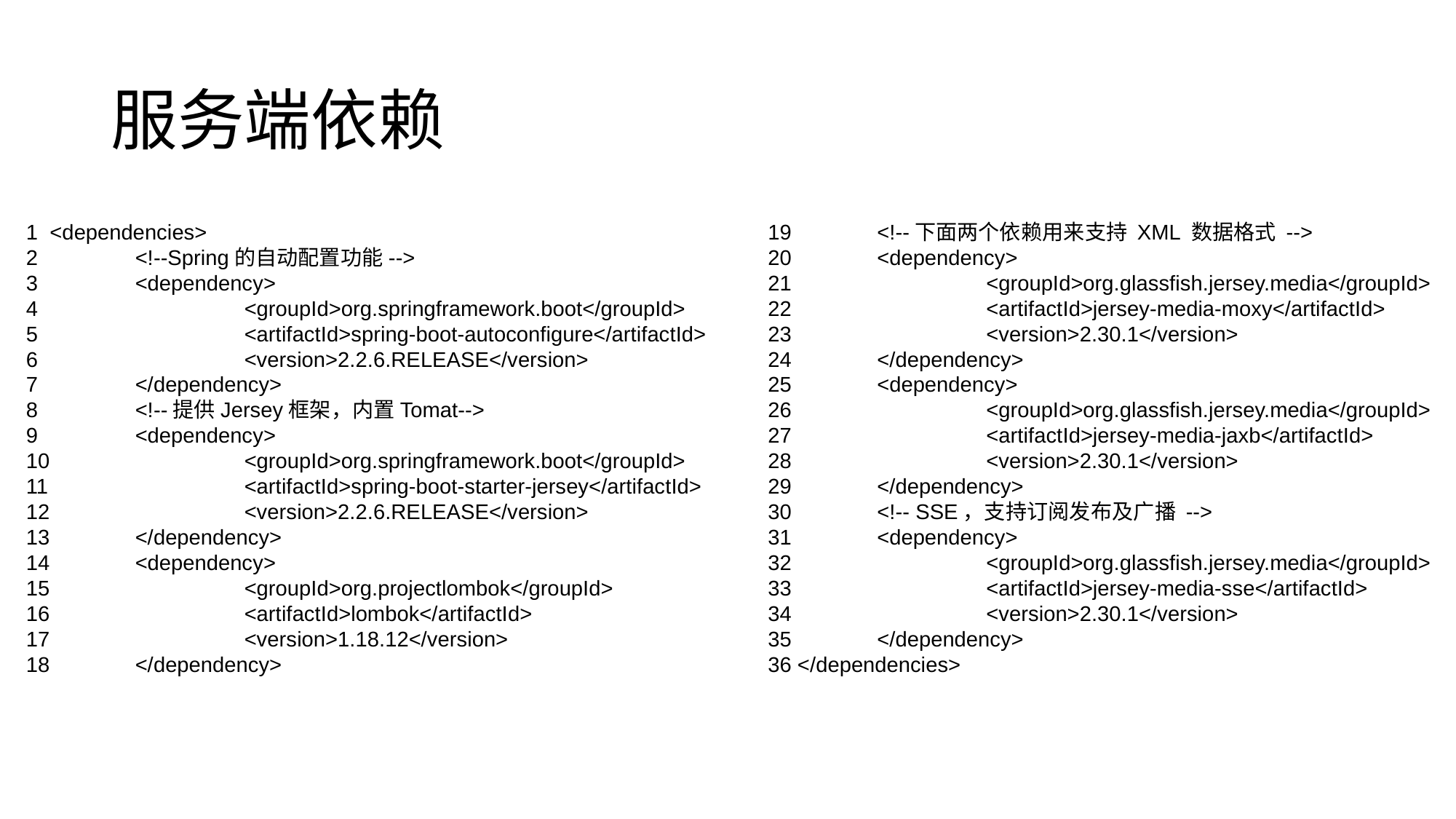

# 服务端依赖
1  <dependencies>
2  	<!--Spring的自动配置功能-->
3  	<dependency>
4  		<groupId>org.springframework.boot</groupId>
5  		<artifactId>spring-boot-autoconfigure</artifactId>
6  		<version>2.2.6.RELEASE</version>
7  	</dependency>
8  	<!--提供Jersey框架，内置Tomat-->
9  	<dependency>
10 		<groupId>org.springframework.boot</groupId>
11 		<artifactId>spring-boot-starter-jersey</artifactId>
12 		<version>2.2.6.RELEASE</version>
13 	</dependency>
14 	<dependency>
15 		<groupId>org.projectlombok</groupId>
16 		<artifactId>lombok</artifactId>
17 		<version>1.18.12</version>
18 	</dependency>
19 	<!--下面两个依赖用来支持 XML 数据格式 -->
20 	<dependency>
21 		<groupId>org.glassfish.jersey.media</groupId>
22 		<artifactId>jersey-media-moxy</artifactId>
23 		<version>2.30.1</version>
24 	</dependency>
25 	<dependency>
26 		<groupId>org.glassfish.jersey.media</groupId>
27 		<artifactId>jersey-media-jaxb</artifactId>
28 		<version>2.30.1</version>
29 	</dependency>
30 	<!-- SSE，支持订阅发布及广播 -->
31 	<dependency>
32 		<groupId>org.glassfish.jersey.media</groupId>
33 		<artifactId>jersey-media-sse</artifactId>
34 		<version>2.30.1</version>
35 	</dependency>
36 </dependencies>